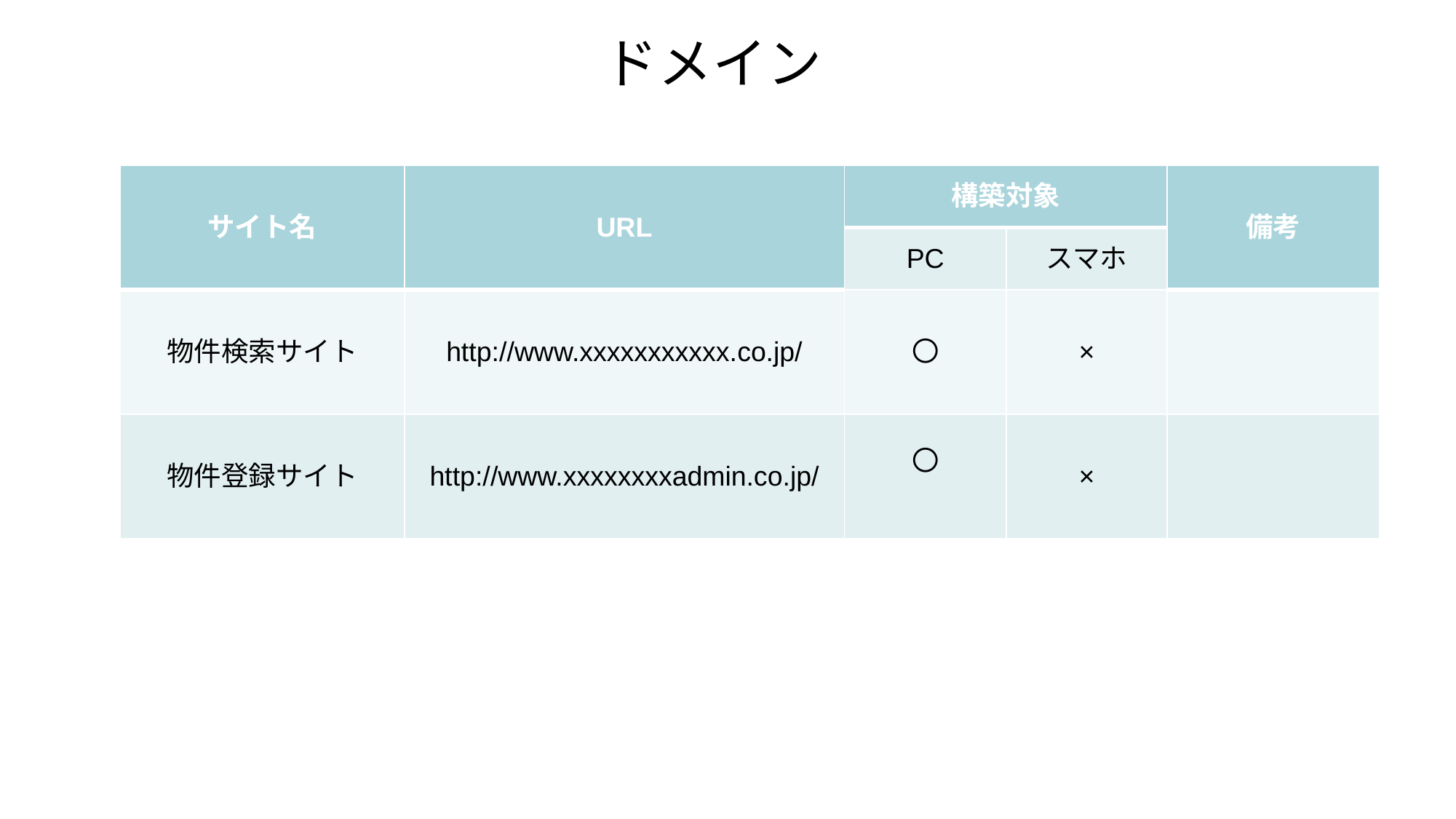

ドメイン
| サイト名 | URL | 構築対象 |  | 備考 |
| --- | --- | --- | --- | --- |
|  |  | PC | スマホ |  |
| 物件検索サイト | http://www.xxxxxxxxxxx.co.jp/ | 〇 | × |  |
| 物件登録サイト | http://www.xxxxxxxxadmin.co.jp/ | 〇 | × |  |